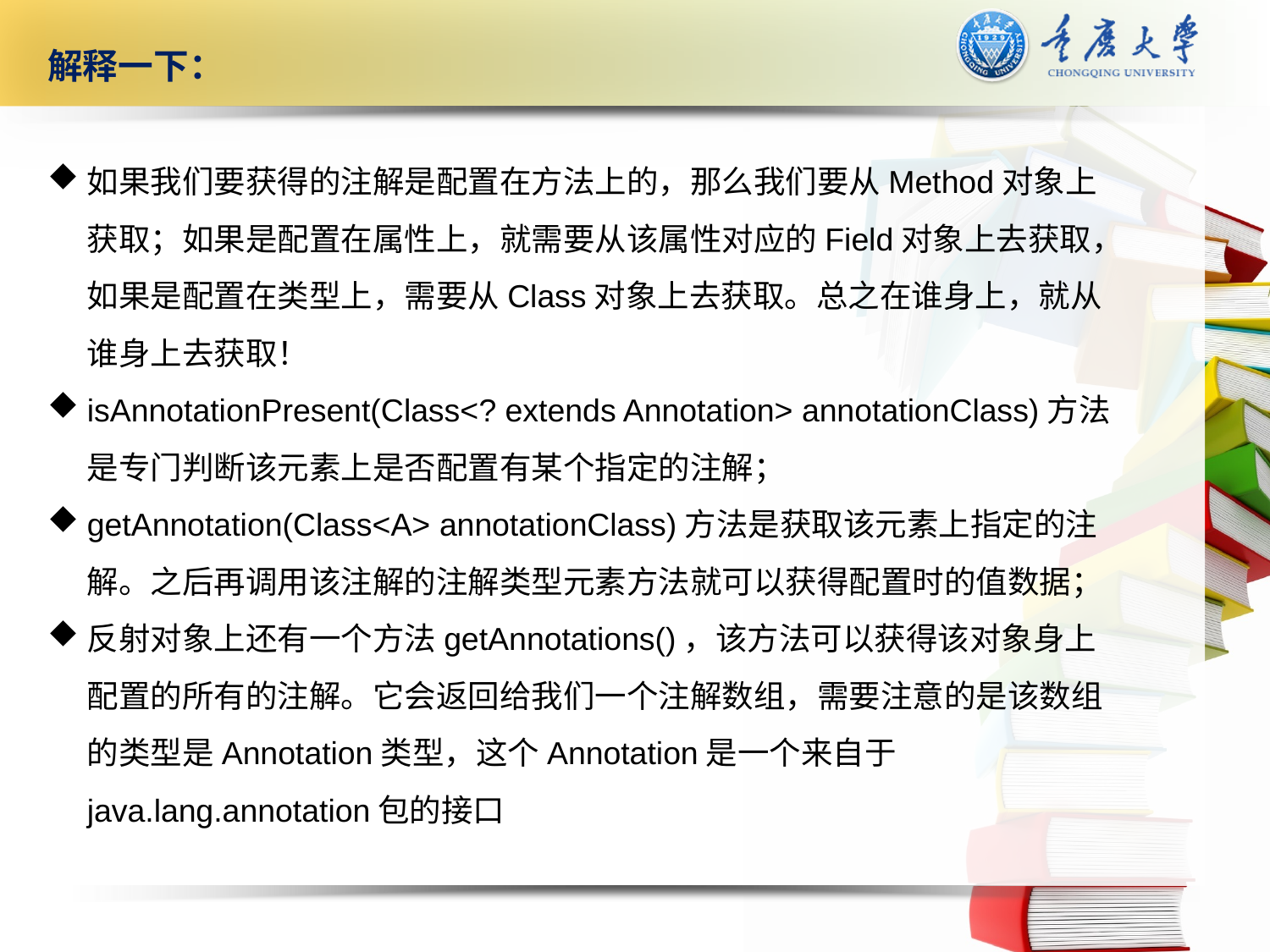

解释一下：

如果我们要获得的注解是配置在方法上的，那么我们要从Method对象上获取；如果是配置在属性上，就需要从该属性对应的Field对象上去获取，如果是配置在类型上，需要从Class对象上去获取。总之在谁身上，就从谁身上去获取！
isAnnotationPresent(Class<? extends Annotation> annotationClass)方法是专门判断该元素上是否配置有某个指定的注解；
getAnnotation(Class<A> annotationClass)方法是获取该元素上指定的注解。之后再调用该注解的注解类型元素方法就可以获得配置时的值数据；
反射对象上还有一个方法getAnnotations()，该方法可以获得该对象身上配置的所有的注解。它会返回给我们一个注解数组，需要注意的是该数组的类型是Annotation类型，这个Annotation是一个来自于java.lang.annotation包的接口